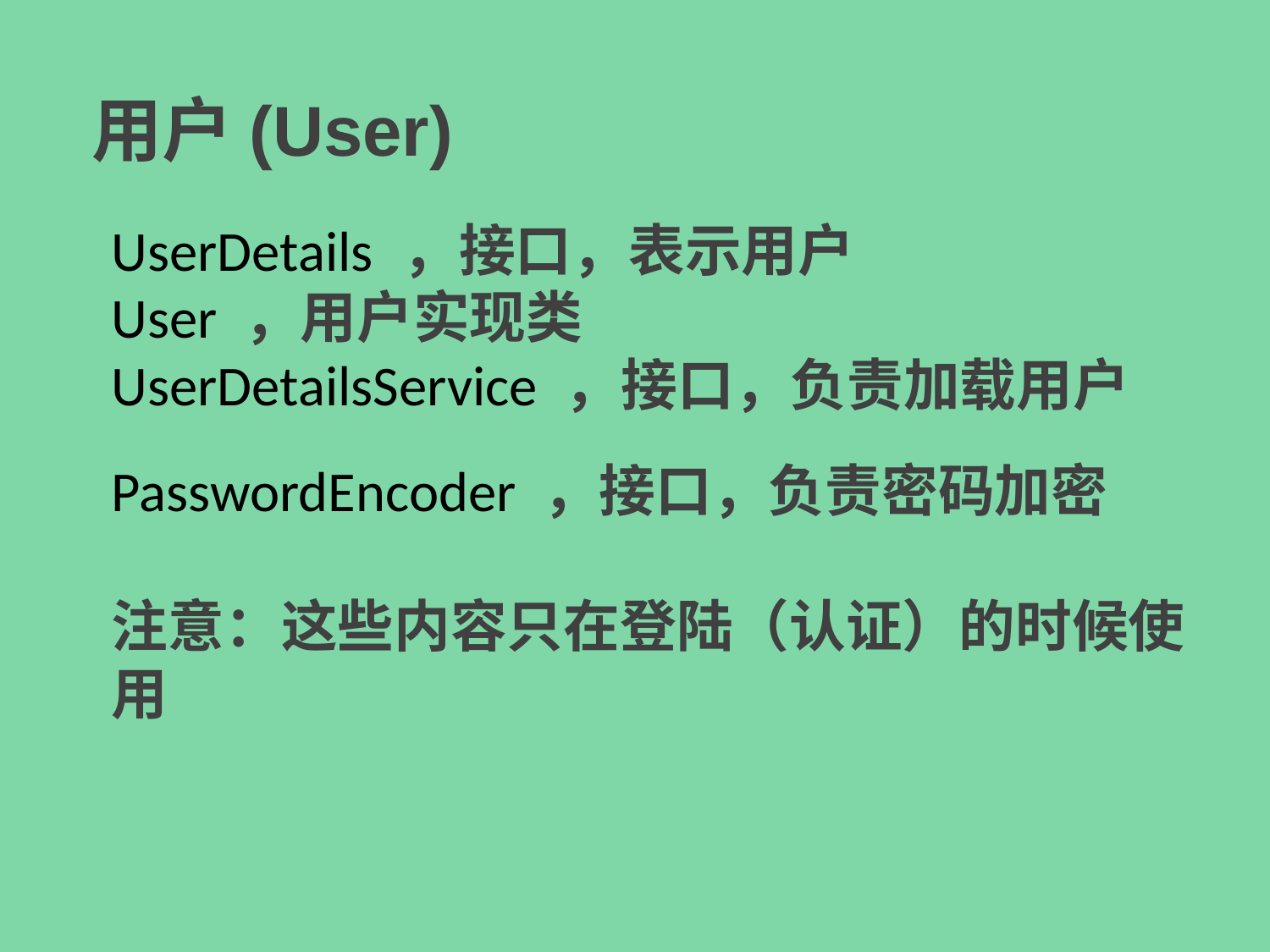

用户(User)
UserDetails ，接口，表示用户
User ，用户实现类
UserDetailsService ，接口，负责加载用户
PasswordEncoder ，接口，负责密码加密
注意：这些内容只在登陆（认证）的时候使用